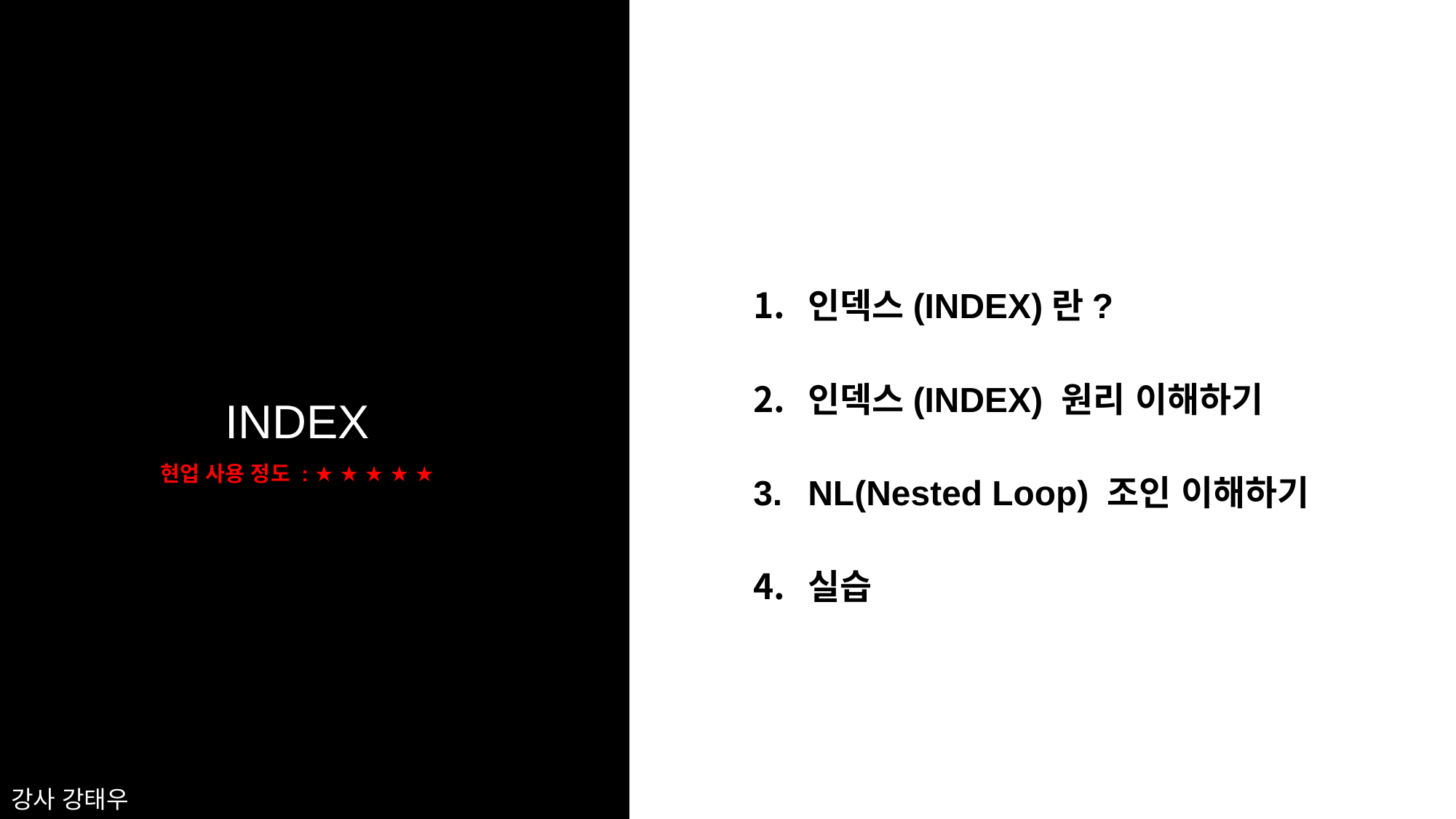

인덱스(INDEX)란?

인덱스(INDEX) 원리 이해하기

NL(Nested Loop) 조인 이해하기

실습
# INDEX
현업 사용 정도 : ★ ★ ★ ★ ★
강사 강태우